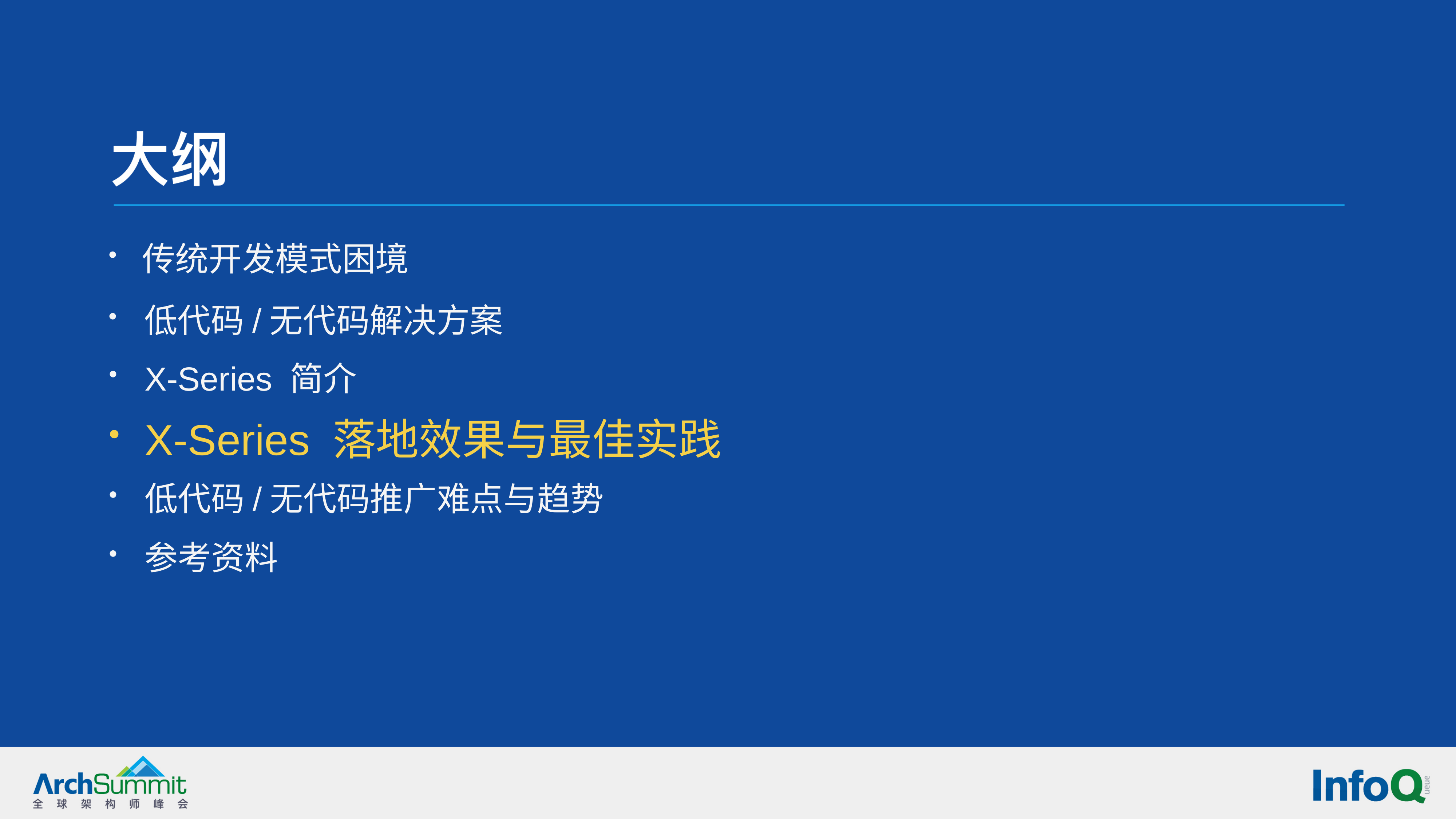

传统开发模式困境
低代码/无代码解决方案
X-Series 简介
X-Series 落地效果与最佳实践
低代码/无代码推广难点与趋势
参考资料